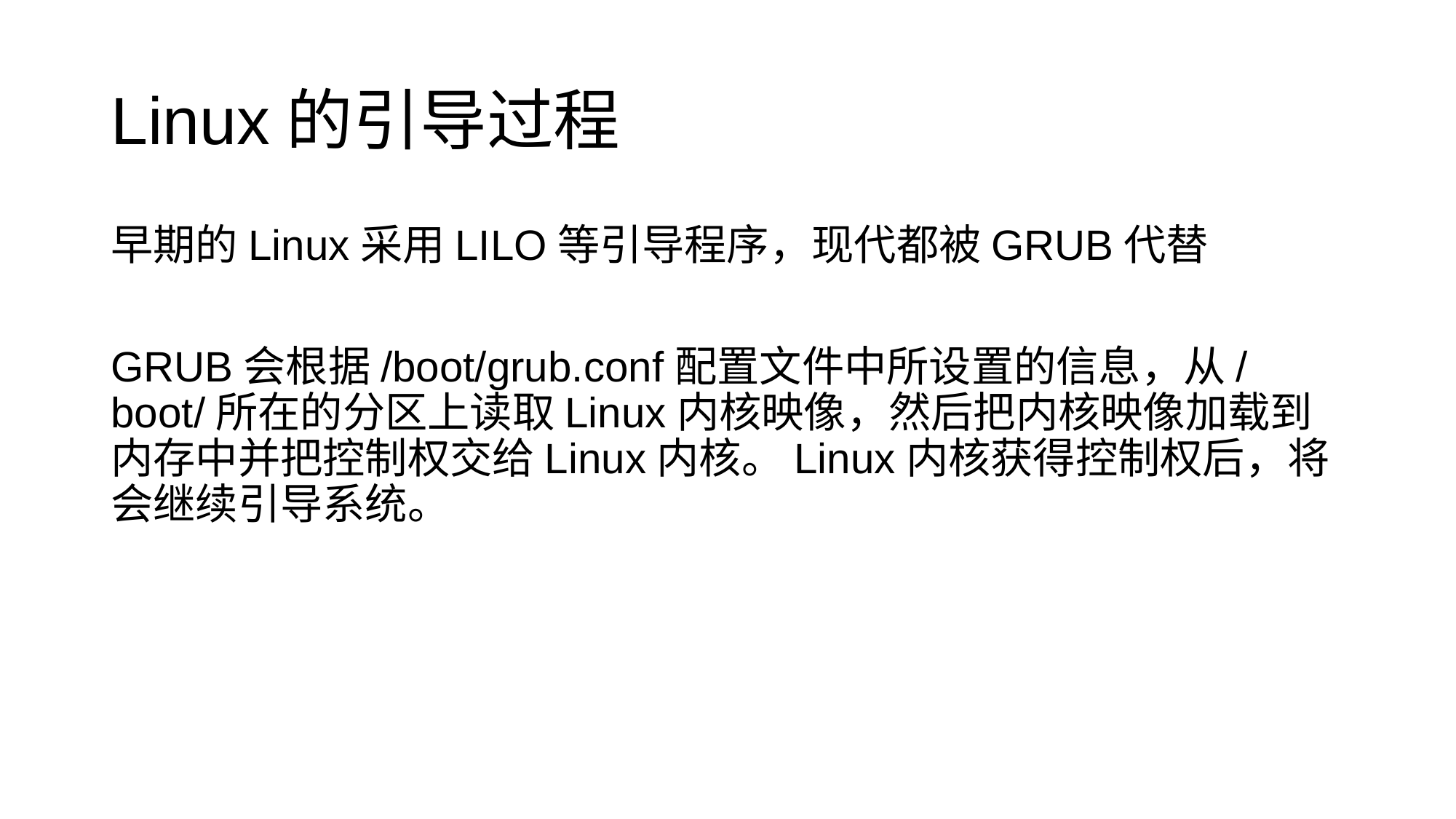

# Linux的引导过程
早期的Linux采用LILO等引导程序，现代都被GRUB代替

GRUB会根据/boot/grub.conf配置文件中所设置的信息，从/boot/所在的分区上读取Linux内核映像，然后把内核映像加载到内存中并把控制权交给Linux内核。Linux内核获得控制权后，将会继续引导系统。